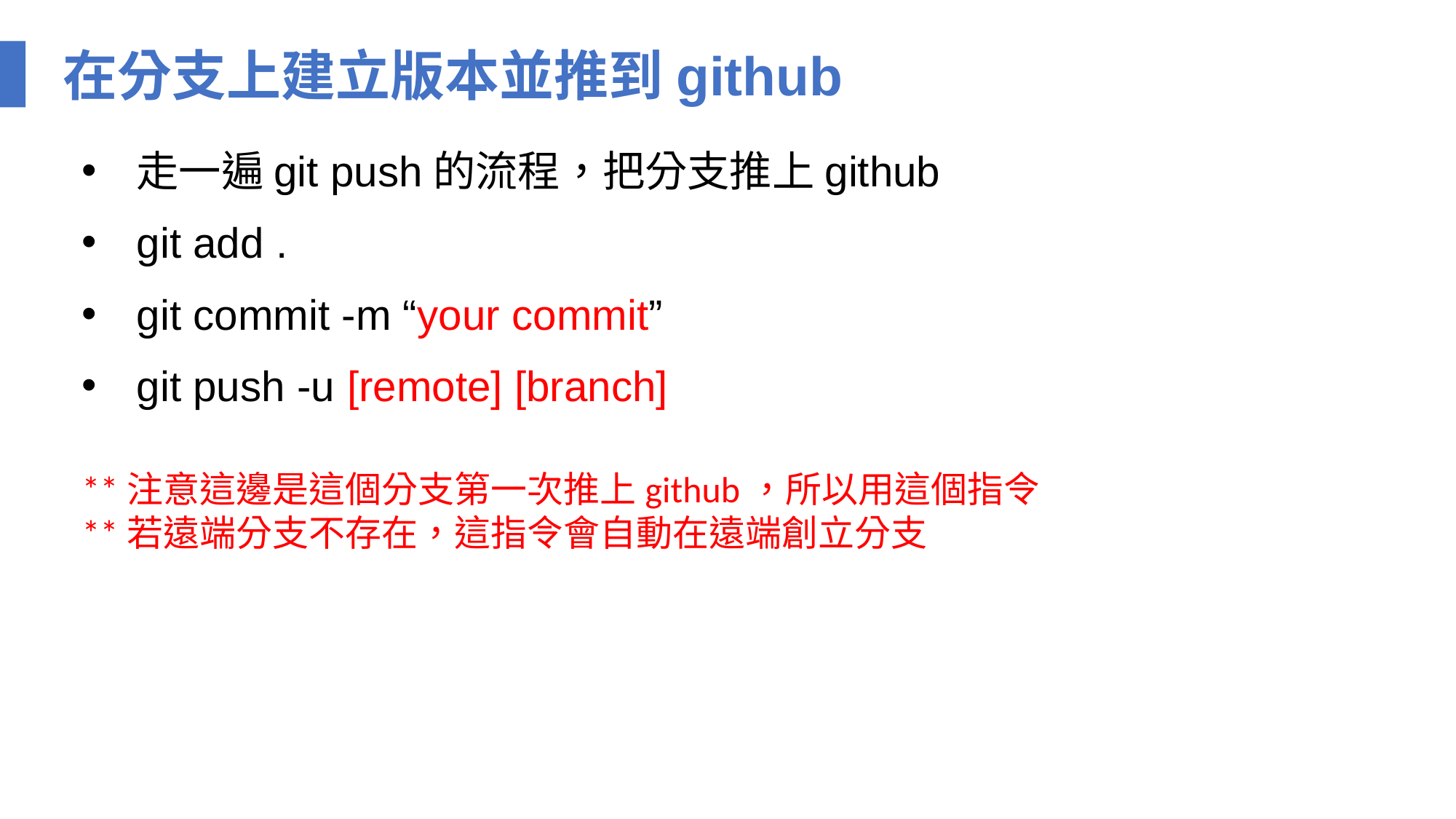

在分支上建立版本並推到github

走一遍git push的流程，把分支推上github

git add .

git commit -m “your commit”

git push -u [remote] [branch]
**注意這邊是這個分支第一次推上github，所以用這個指令
**若遠端分支不存在，這指令會自動在遠端創立分支